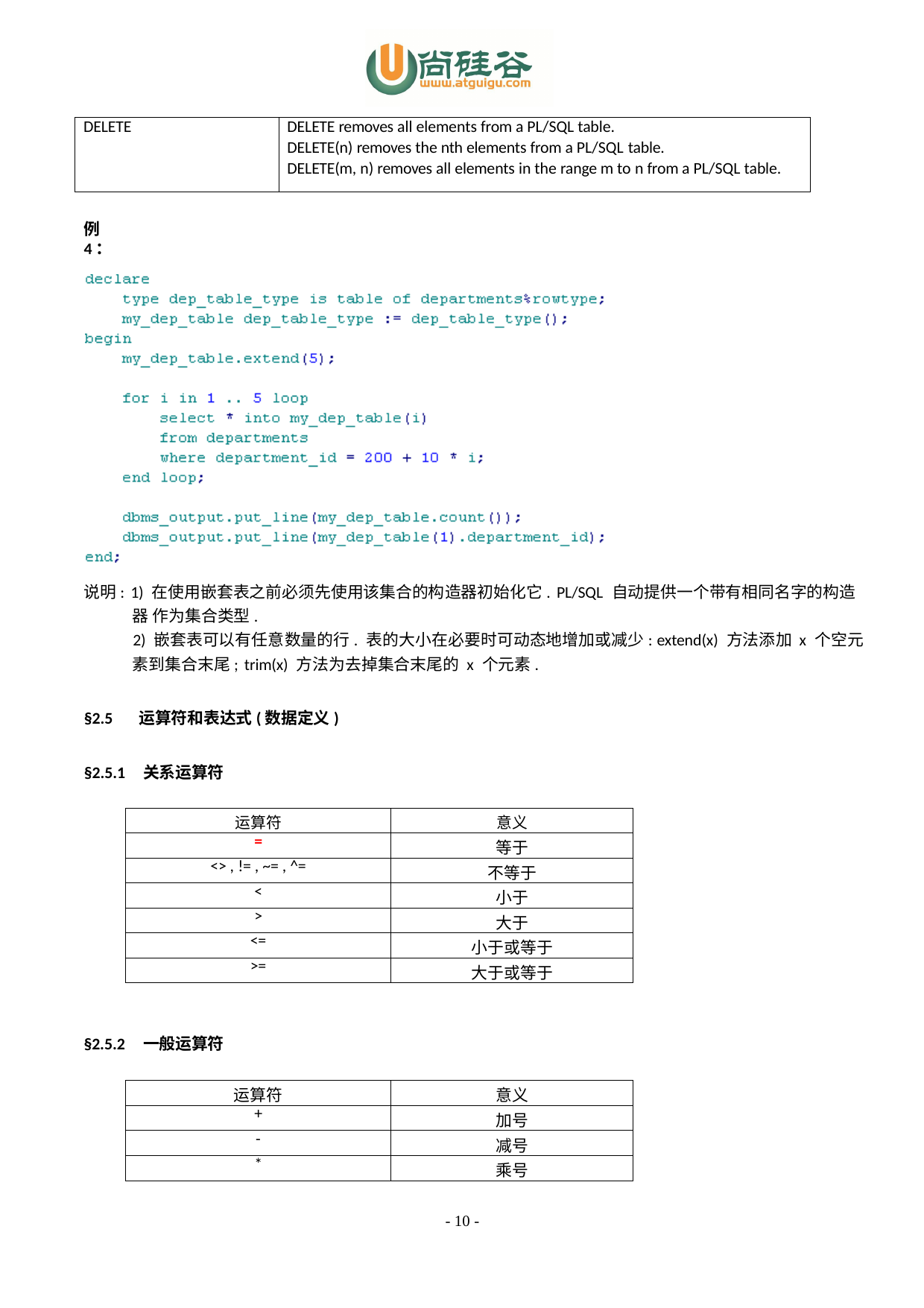

| DELETE | DELETE removes all elements from a PL/SQL table. DELETE(n) removes the nth elements from a PL/SQL table. DELETE(m, n) removes all elements in the range m to n from a PL/SQL table. |
| --- | --- |
例 4：

说明: 1) 在使用嵌套表之前必须先使用该集合的构造器初始化它. PL/SQL 自动提供一个带有相同名字的构造器 作为集合类型.
2) 嵌套表可以有任意数量的行. 表的大小在必要时可动态地增加或减少: extend(x) 方法添加 x 个空元 素到集合末尾;	trim(x) 方法为去掉集合末尾的 x 个元素.

§2.5	运算符和表达式(数据定义)

§2.5.1	关系运算符
| 运算符 | 意义 |
| --- | --- |
| = | 等于 |
| <> , != , ~= , ^= | 不等于 |
| < | 小于 |
| > | 大于 |
| <= | 小于或等于 |
| >= | 大于或等于 |
§2.5.2	一般运算符
| 运算符 | 意义 |
| --- | --- |
| + | 加号 |
| - | 减号 |
| \* | 乘号 |
- 10 -